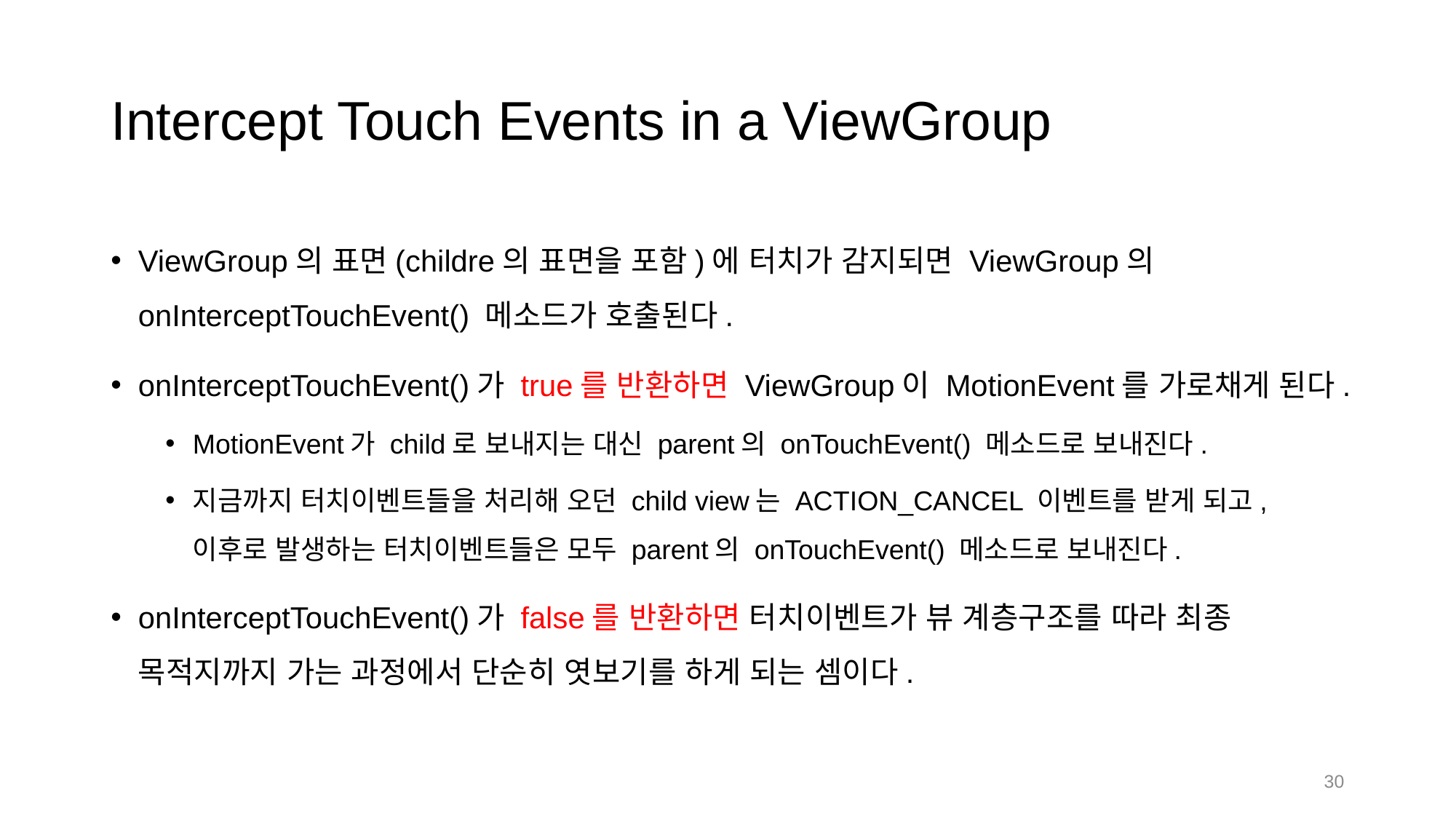

# Intercept Touch Events in a ViewGroup
ViewGroup의 표면(childre의 표면을 포함)에 터치가 감지되면 ViewGroup의 onInterceptTouchEvent() 메소드가 호출된다.
onInterceptTouchEvent()가 true를 반환하면 ViewGroup이 MotionEvent를 가로채게 된다.
MotionEvent가 child로 보내지는 대신 parent의 onTouchEvent() 메소드로 보내진다.
지금까지 터치이벤트들을 처리해 오던 child view는 ACTION_CANCEL 이벤트를 받게 되고, 이후로 발생하는 터치이벤트들은 모두 parent의 onTouchEvent() 메소드로 보내진다.
onInterceptTouchEvent()가 false를 반환하면 터치이벤트가 뷰 계층구조를 따라 최종 목적지까지 가는 과정에서 단순히 엿보기를 하게 되는 셈이다.
30